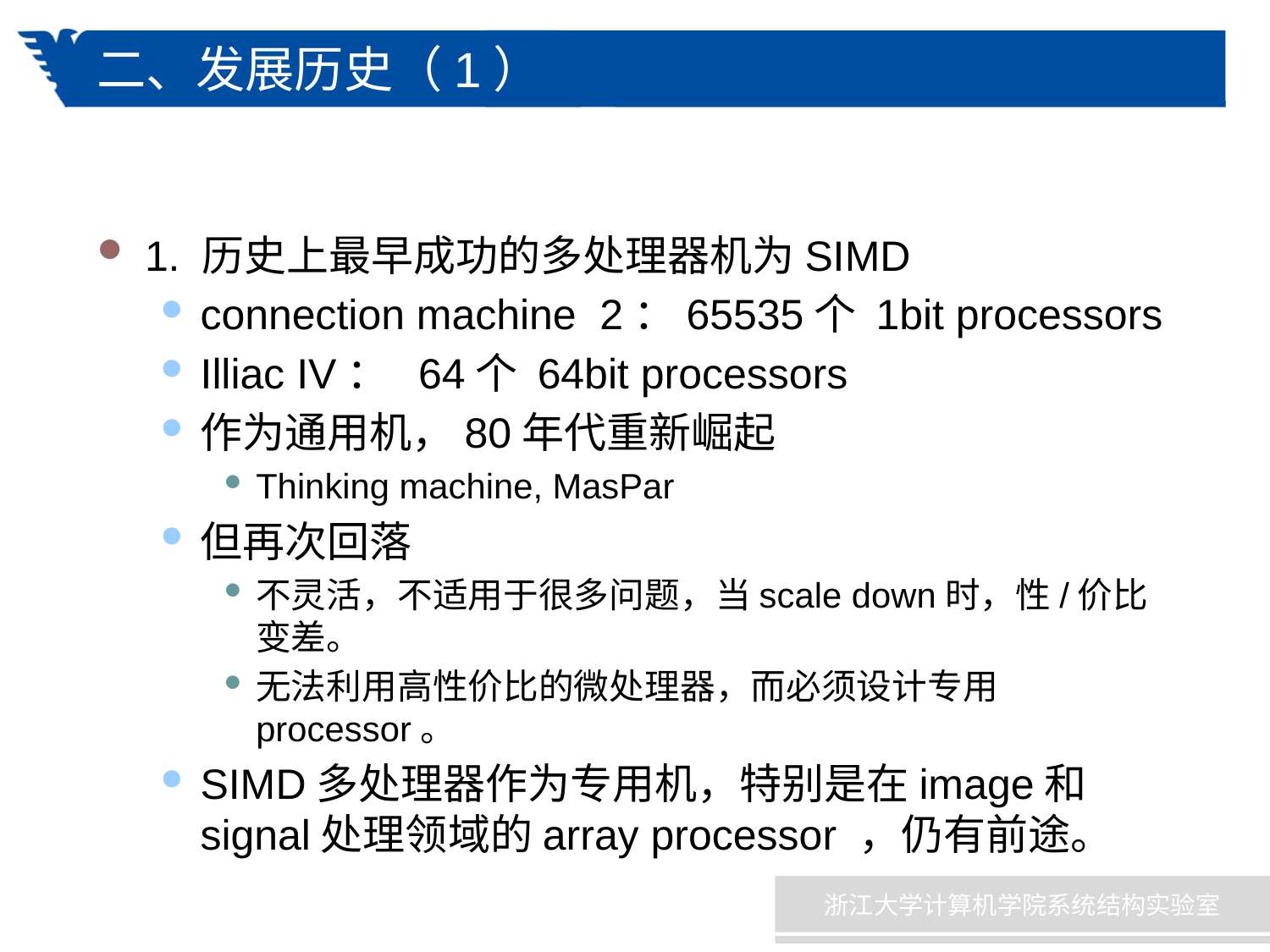

# 二、发展历史（1）
1. 历史上最早成功的多处理器机为SIMD
connection machine  2：65535个 1bit processors
Illiac IV：  64个 64bit processors
作为通用机，80年代重新崛起
Thinking machine, MasPar
但再次回落
不灵活，不适用于很多问题，当scale down时，性/价比变差。
无法利用高性价比的微处理器，而必须设计专用processor。
SIMD多处理器作为专用机，特别是在image和signal处理领域的array processor ，仍有前途。